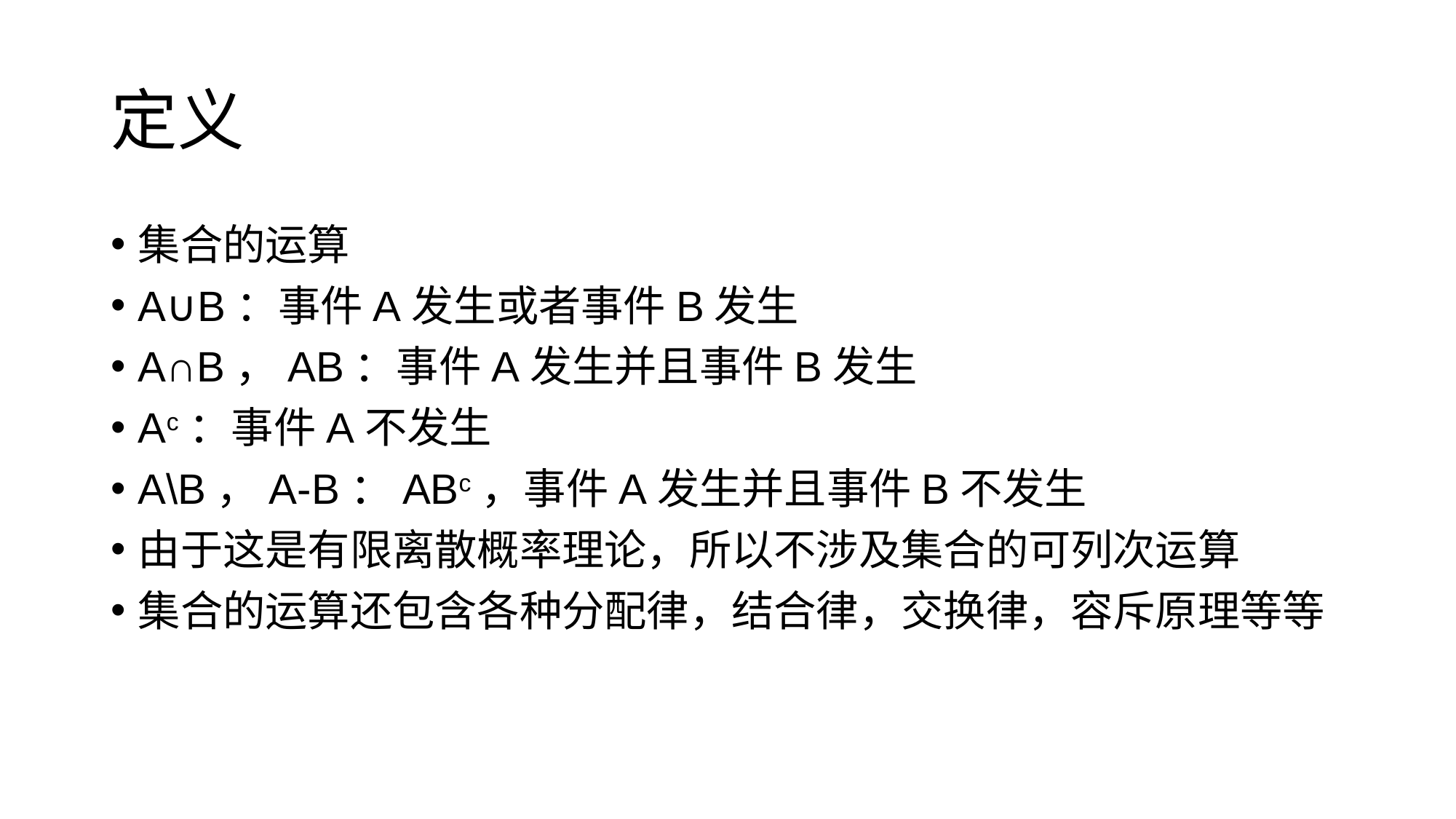

# 定义
集合的运算
A∪B：事件A发生或者事件B发生
A∩B，AB：事件A发生并且事件B发生
Ac：事件A不发生
A\B，A-B：ABc，事件A发生并且事件B不发生
由于这是有限离散概率理论，所以不涉及集合的可列次运算
集合的运算还包含各种分配律，结合律，交换律，容斥原理等等